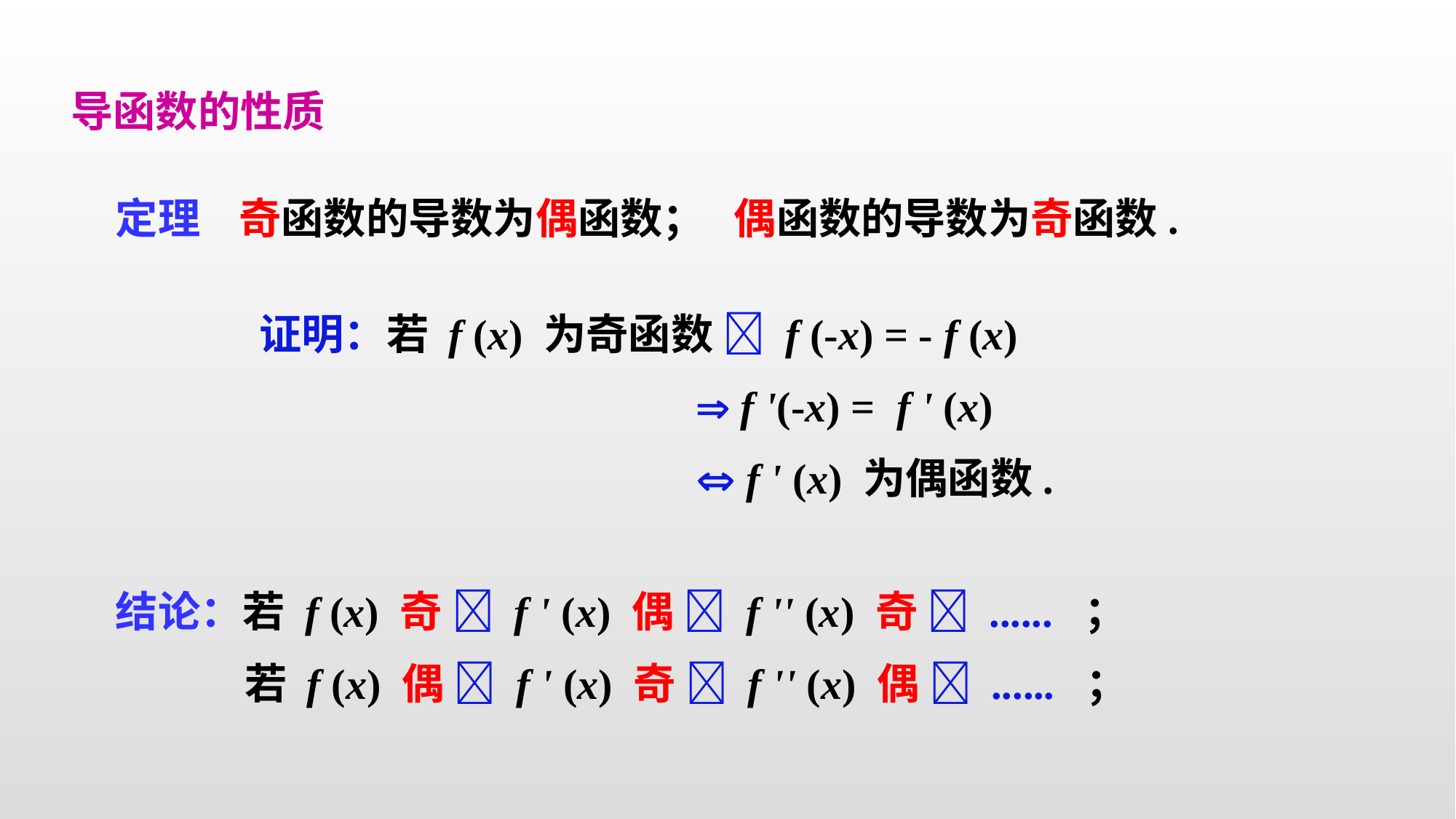

导函数的性质
定理    奇函数的导数为偶函数；   偶函数的导数为奇函数.
证明：若 f (x) 为奇函数 ⇔ f (-x) = - f (x)
				⇒ f '(-x) =  f ' (x)
				⇔ f ' (x) 为偶函数.
结论：若 f (x) 奇 ⇒ f ' (x) 偶 ⇒ f '' (x) 奇 ⇒ ......  ；
	 若 f (x) 偶 ⇒ f ' (x) 奇 ⇒ f '' (x) 偶 ⇒ ......  ；

94